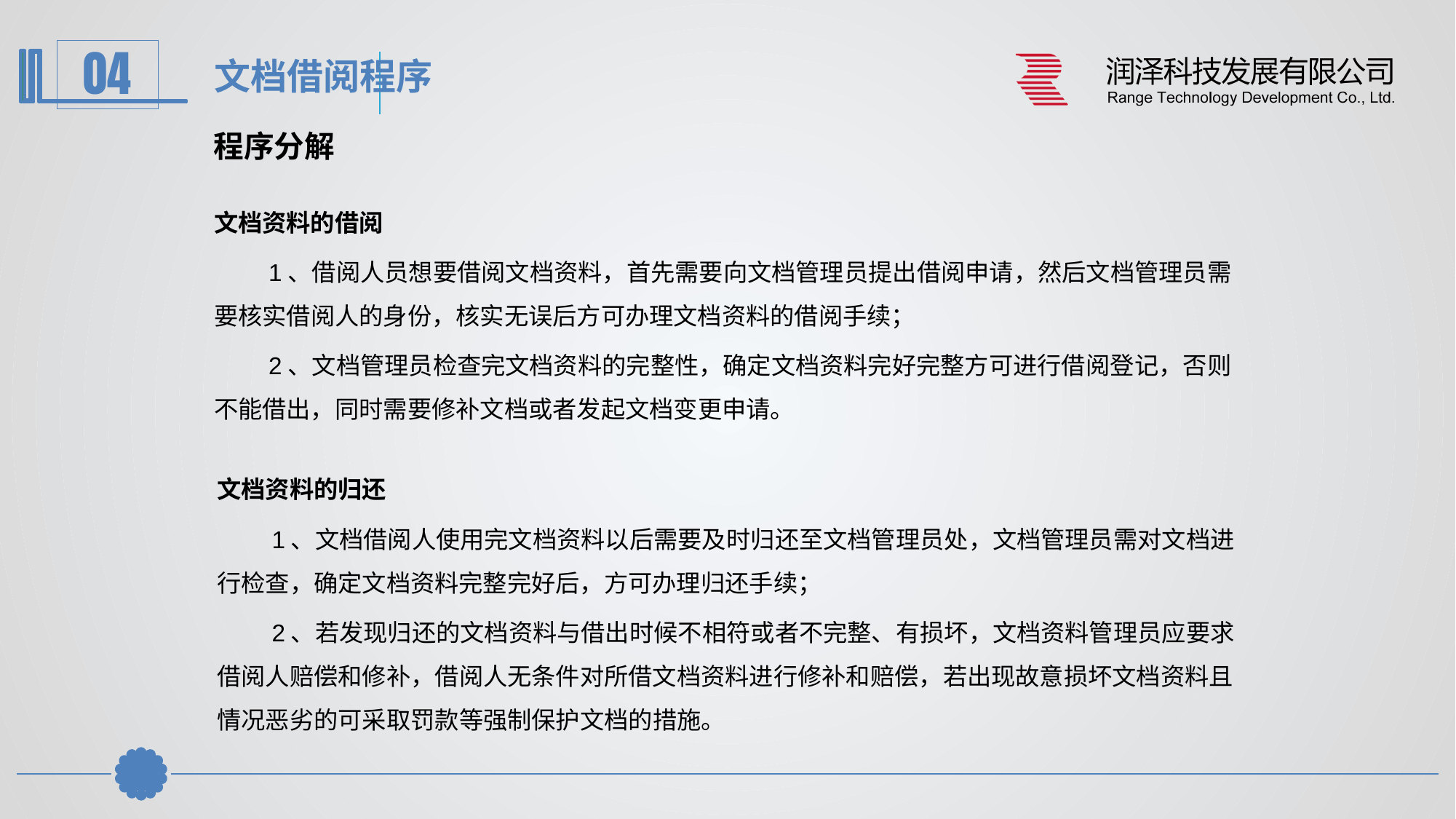

文档借阅程序
程序分解
文档资料的借阅
1、借阅人员想要借阅文档资料，首先需要向文档管理员提出借阅申请，然后文档管理员需要核实借阅人的身份，核实无误后方可办理文档资料的借阅手续；
2、文档管理员检查完文档资料的完整性，确定文档资料完好完整方可进行借阅登记，否则不能借出，同时需要修补文档或者发起文档变更申请。
文档资料的归还
1、文档借阅人使用完文档资料以后需要及时归还至文档管理员处，文档管理员需对文档进行检查，确定文档资料完整完好后，方可办理归还手续；
2、若发现归还的文档资料与借出时候不相符或者不完整、有损坏，文档资料管理员应要求借阅人赔偿和修补，借阅人无条件对所借文档资料进行修补和赔偿，若出现故意损坏文档资料且情况恶劣的可采取罚款等强制保护文档的措施。
21